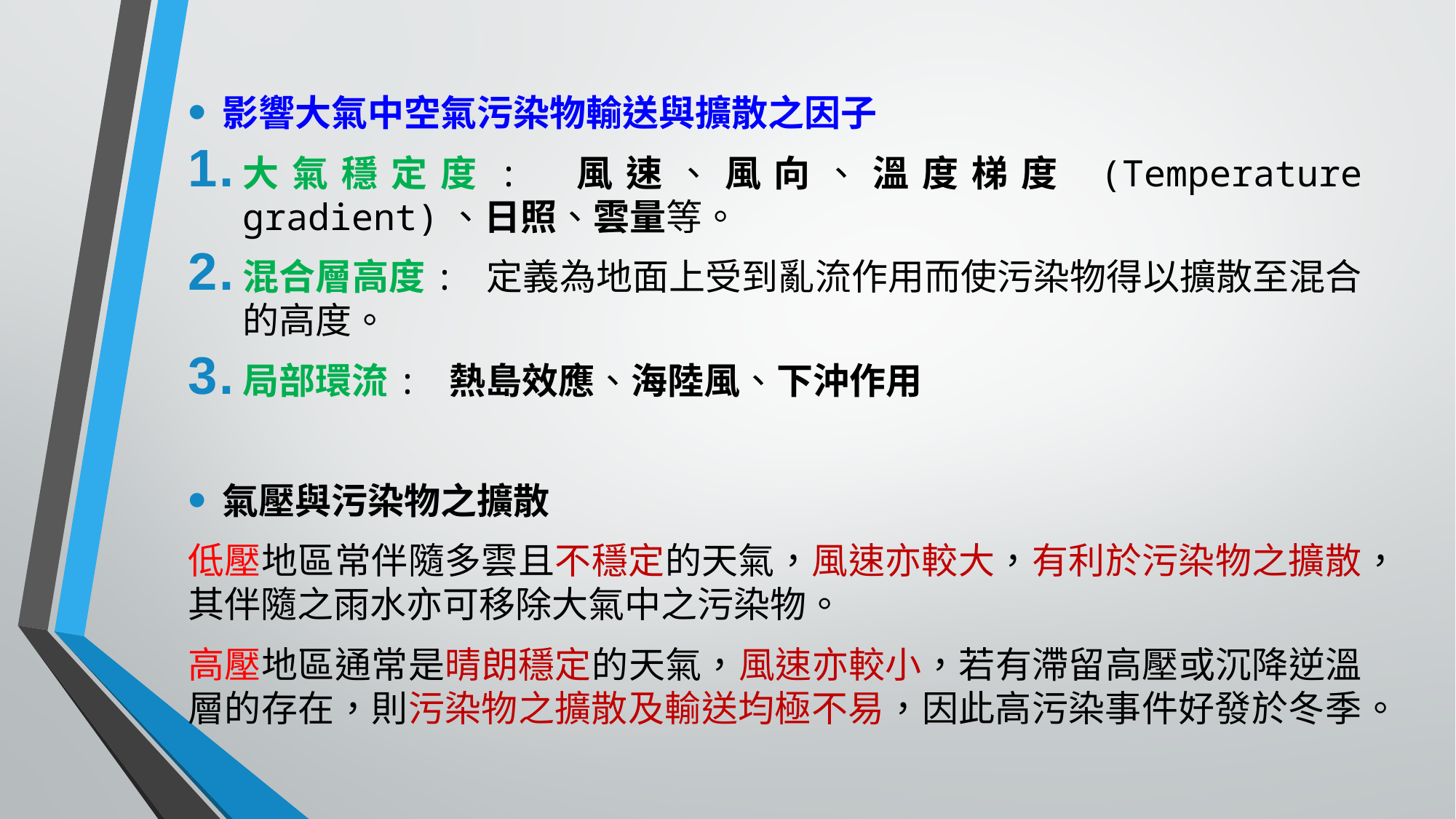

影響大氣中空氣污染物輸送與擴散之因子
大氣穩定度: 風速、風向、溫度梯度 (Temperature gradient)、日照、雲量等。
混合層高度: 定義為地面上受到亂流作用而使污染物得以擴散至混合的高度。
局部環流: 熱島效應、海陸風、下沖作用

氣壓與污染物之擴散
低壓地區常伴隨多雲且不穩定的天氣，風速亦較大，有利於污染物之擴散，其伴隨之雨水亦可移除大氣中之污染物。
高壓地區通常是晴朗穩定的天氣，風速亦較小，若有滯留高壓或沉降逆溫層的存在，則污染物之擴散及輸送均極不易，因此高污染事件好發於冬季。